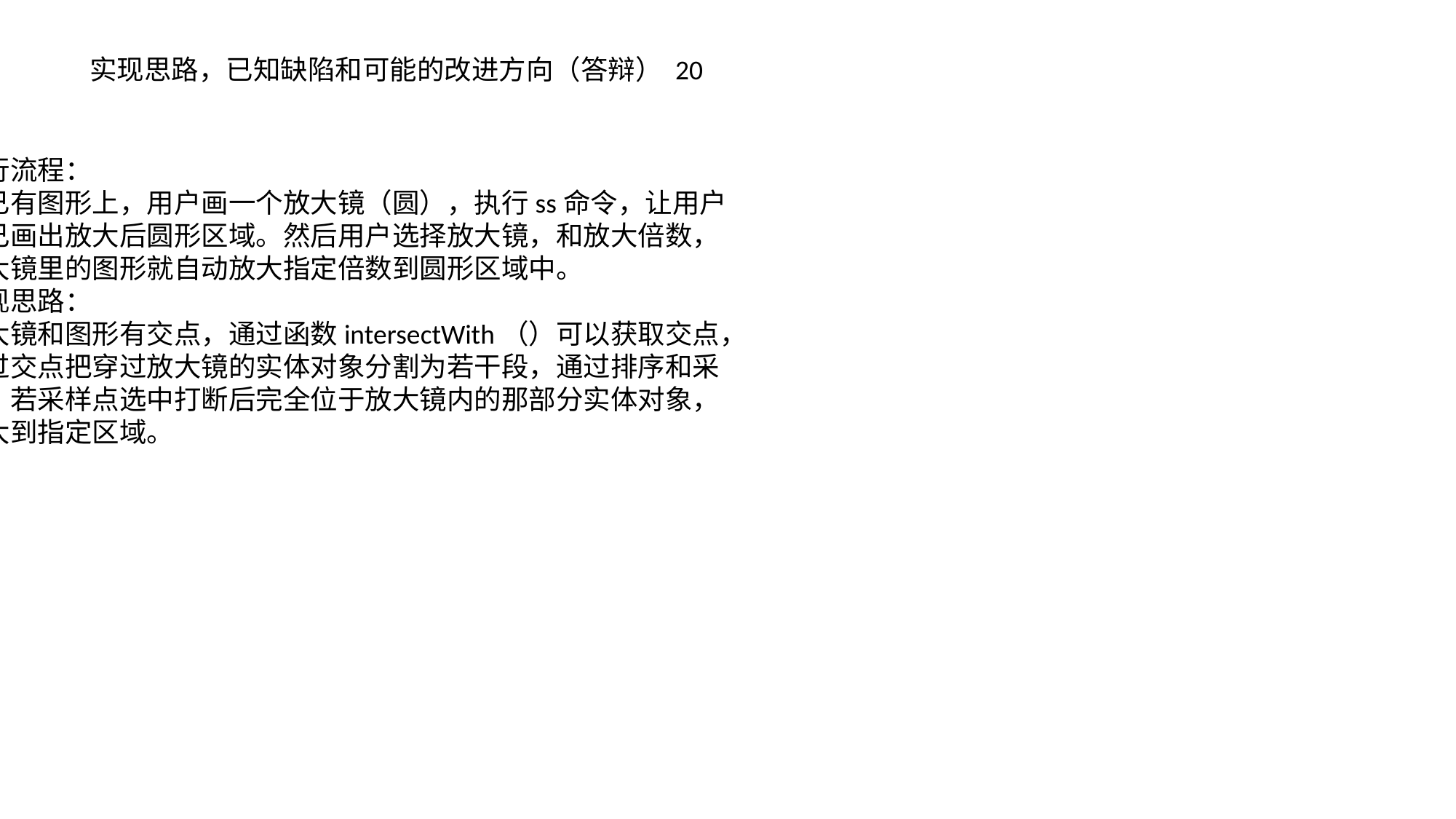

实现思路，已知缺陷和可能的改进方向（答辩） 20
执行流程：
在已有图形上，用户画一个放大镜（圆），执行ss命令，让用户自己画出放大后圆形区域。然后用户选择放大镜，和放大倍数，放大镜里的图形就自动放大指定倍数到圆形区域中。
实现思路：
放大镜和图形有交点，通过函数intersectWith（）可以获取交点，通过交点把穿过放大镜的实体对象分割为若干段，通过排序和采样，若采样点选中打断后完全位于放大镜内的那部分实体对象，放大到指定区域。